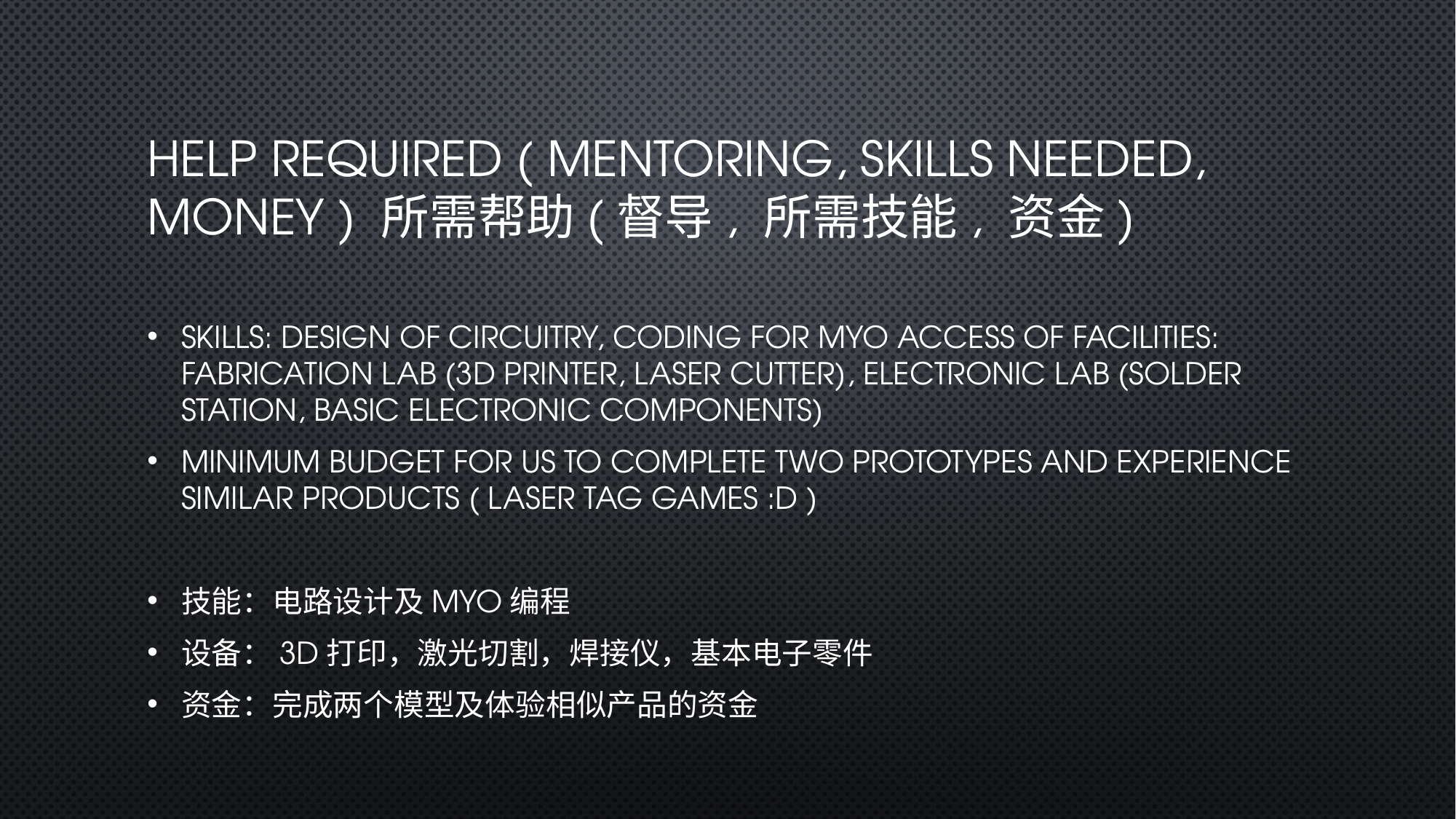

# help required ( mentoring, skills needed, money ) 所需帮助(督导, 所需技能, 资金)
Skills: Design of circuitry, Coding for MYO Access of facilities: Fabrication Lab (3D printer, laser cutter), Electronic Lab (solder station, basic electronic components)
Minimum budget for us to complete two prototypes and experience similar products ( laser tag games :D )

技能：电路设计及MYO编程
设备：3D打印，激光切割，焊接仪，基本电子零件
资金：完成两个模型及体验相似产品的资金